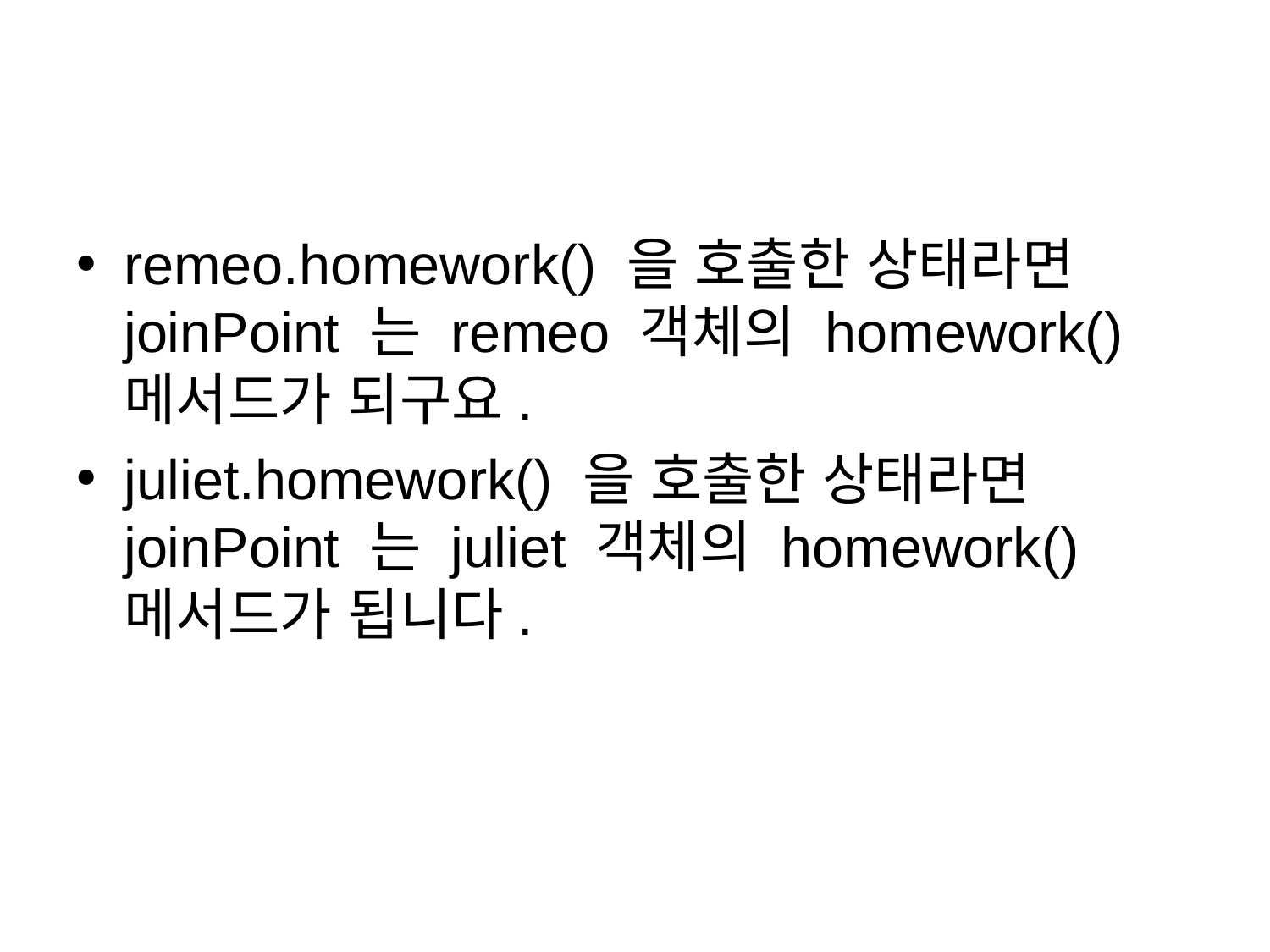

#
remeo.homework() 을 호출한 상태라면 joinPoint 는 remeo 객체의 homework() 메서드가 되구요.
juliet.homework() 을 호출한 상태라면 joinPoint 는 juliet 객체의 homework() 메서드가 됩니다.